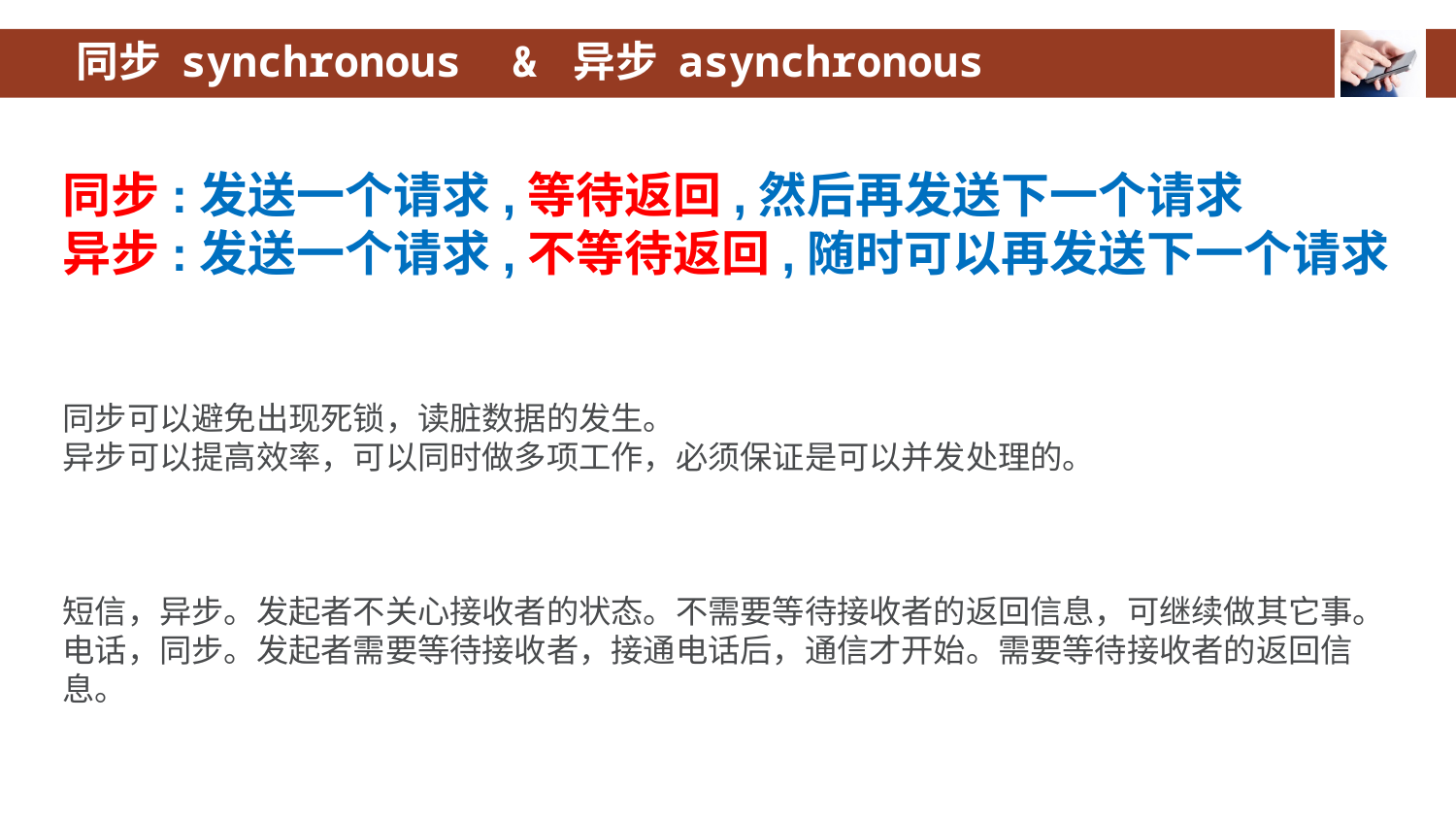

# 同步 synchronous  & 异步 asynchronous
同步:发送一个请求,等待返回,然后再发送下一个请求
异步:发送一个请求,不等待返回,随时可以再发送下一个请求

同步可以避免出现死锁，读脏数据的发生。
异步可以提高效率，可以同时做多项工作，必须保证是可以并发处理的。

短信，异步。发起者不关心接收者的状态。不需要等待接收者的返回信息，可继续做其它事。
电话，同步。发起者需要等待接收者，接通电话后，通信才开始。需要等待接收者的返回信息。